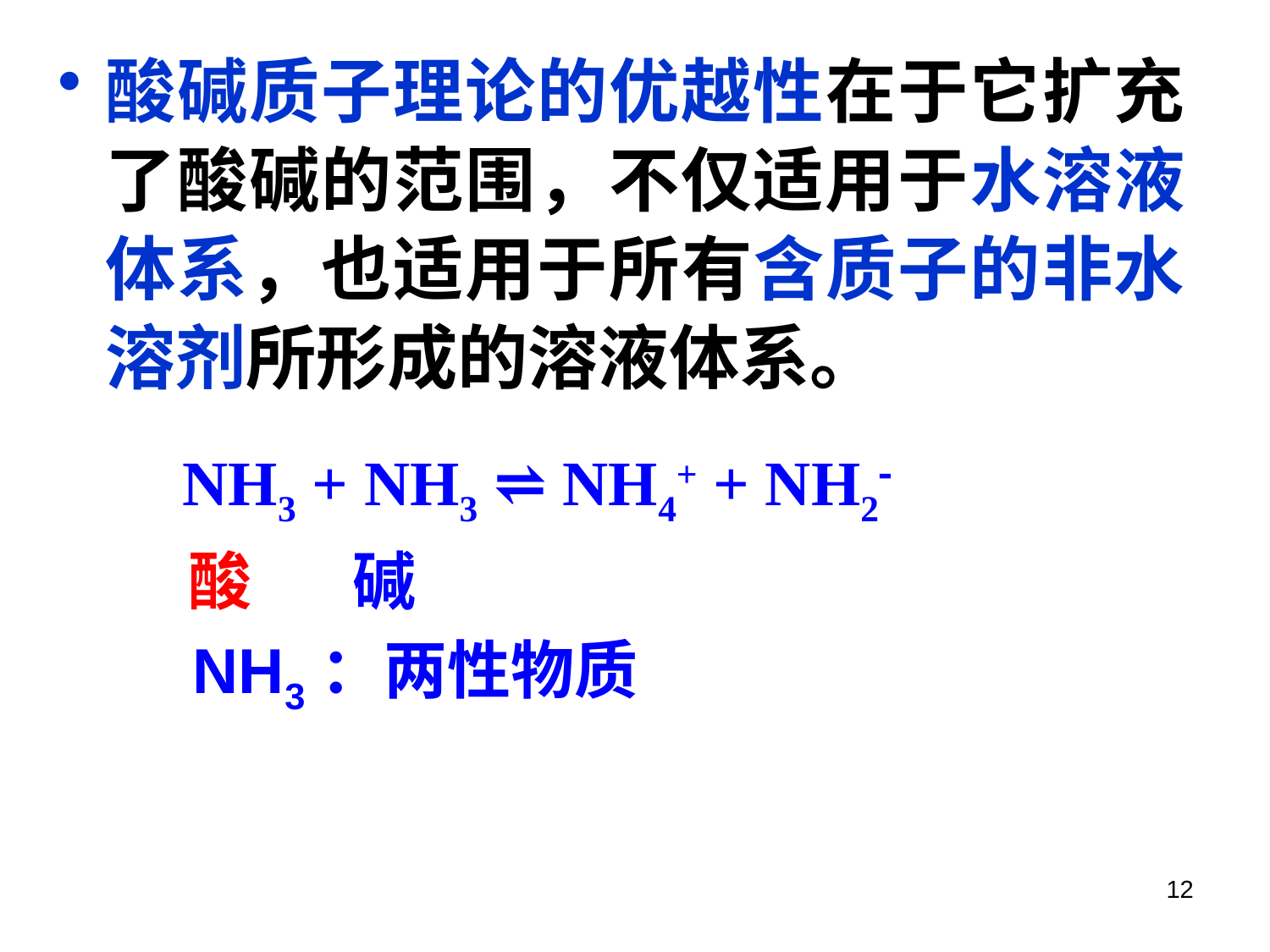

酸碱质子理论的优越性在于它扩充了酸碱的范围，不仅适用于水溶液体系，也适用于所有含质子的非水溶剂所形成的溶液体系。

      NH3 + NH3 ⇌ NH4+ + NH2−
             酸       碱
      NH3：两性物质
12